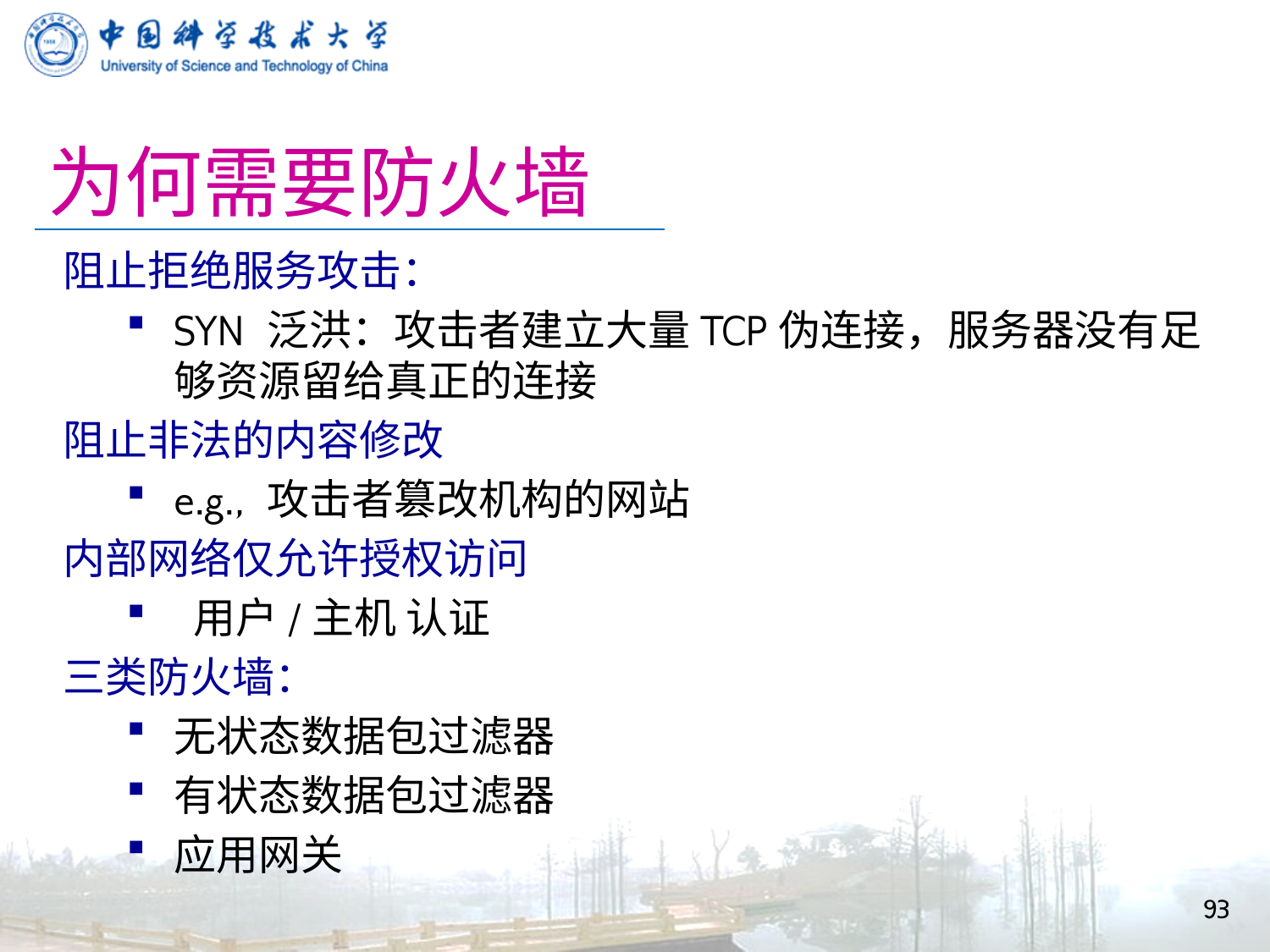

# 为何需要防火墙
阻止拒绝服务攻击：
SYN 泛洪：攻击者建立大量TCP伪连接，服务器没有足够资源留给真正的连接
阻止非法的内容修改
e.g., 攻击者篡改机构的网站
内部网络仅允许授权访问
 用户/主机 认证
三类防火墙：
无状态数据包过滤器
有状态数据包过滤器
应用网关
93